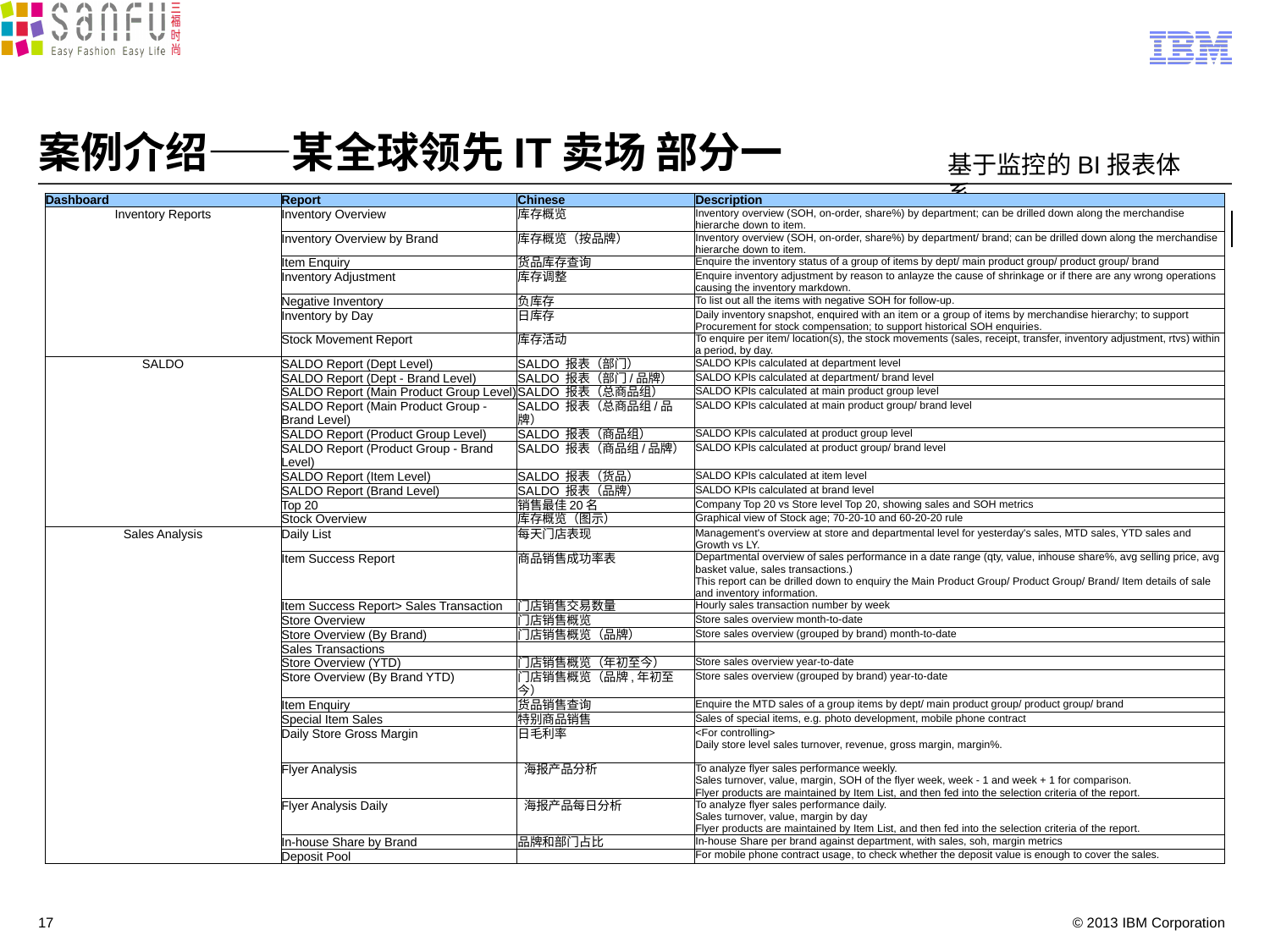

# 案例介绍——某全球领先IT卖场 部分一
基于监控的BI报表体系
| Dashboard | Report | Chinese | Description |
| --- | --- | --- | --- |
| Inventory Reports | Inventory Overview | 库存概览 | Inventory overview (SOH, on-order, share%) by department; can be drilled down along the merchandise hierarche down to item. |
|  | Inventory Overview by Brand | 库存概览（按品牌） | Inventory overview (SOH, on-order, share%) by department/ brand; can be drilled down along the merchandise hierarche down to item. |
|  | Item Enquiry | 货品库存查询 | Enquire the inventory status of a group of items by dept/ main product group/ product group/ brand |
|  | Inventory Adjustment | 库存调整 | Enquire inventory adjustment by reason to anlayze the cause of shrinkage or if there are any wrong operations causing the inventory markdown. |
|  | Negative Inventory | 负库存 | To list out all the items with negative SOH for follow-up. |
|  | Inventory by Day | 日库存 | Daily inventory snapshot, enquired with an item or a group of items by merchandise hierarchy; to support Procurement for stock compensation; to support historical SOH enquiries. |
|  | Stock Movement Report | 库存活动 | To enquire per item/ location(s), the stock movements (sales, receipt, transfer, inventory adjustment, rtvs) within a period, by day. |
| SALDO | SALDO Report (Dept Level) | SALDO 报表（部门） | SALDO KPIs calculated at department level |
|  | SALDO Report (Dept - Brand Level) | SALDO 报表（部门/品牌） | SALDO KPIs calculated at department/ brand level |
|  | SALDO Report (Main Product Group Level) | SALDO 报表（总商品组） | SALDO KPIs calculated at main product group level |
|  | SALDO Report (Main Product Group - Brand Level) | SALDO 报表（总商品组/品牌） | SALDO KPIs calculated at main product group/ brand level |
|  | SALDO Report (Product Group Level) | SALDO 报表（商品组） | SALDO KPIs calculated at product group level |
|  | SALDO Report (Product Group - Brand Level) | SALDO 报表（商品组/品牌） | SALDO KPIs calculated at product group/ brand level |
|  | SALDO Report (Item Level) | SALDO 报表（货品） | SALDO KPIs calculated at item level |
|  | SALDO Report (Brand Level) | SALDO 报表（品牌） | SALDO KPIs calculated at brand level |
|  | Top 20 | 销售最佳20名 | Company Top 20 vs Store level Top 20, showing sales and SOH metrics |
|  | Stock Overview | 库存概览（图示） | Graphical view of Stock age; 70-20-10 and 60-20-20 rule |
| Sales Analysis | Daily List | 每天门店表现 | Management's overview at store and departmental level for yesterday's sales, MTD sales, YTD sales and Growth vs LY. |
|  | Item Success Report | 商品销售成功率表 | Departmental overview of sales performance in a date range (qty, value, inhouse share%, avg selling price, avg basket value, sales transactions.) This report can be drilled down to enquiry the Main Product Group/ Product Group/ Brand/ Item details of sale and inventory information. |
|  | Item Success Report> Sales Transaction | 门店销售交易数量 | Hourly sales transaction number by week |
|  | Store Overview | 门店销售概览 | Store sales overview month-to-date |
|  | Store Overview (By Brand) | 门店销售概览（品牌） | Store sales overview (grouped by brand) month-to-date |
|  | Sales Transactions |  |  |
|  | Store Overview (YTD) | 门店销售概览（年初至今） | Store sales overview year-to-date |
|  | Store Overview (By Brand YTD) | 门店销售概览（品牌,年初至今） | Store sales overview (grouped by brand) year-to-date |
|  | Item Enquiry | 货品销售查询 | Enquire the MTD sales of a group items by dept/ main product group/ product group/ brand |
|  | Special Item Sales | 特别商品销售 | Sales of special items, e.g. photo development, mobile phone contract |
|  | Daily Store Gross Margin | 日毛利率 | <For controlling> Daily store level sales turnover, revenue, gross margin, margin%. |
|  | Flyer Analysis | 海报产品分析 | To analyze flyer sales performance weekly. Sales turnover, value, margin, SOH of the flyer week, week - 1 and week + 1 for comparison. Flyer products are maintained by Item List, and then fed into the selection criteria of the report. |
|  | Flyer Analysis Daily | 海报产品每日分析 | To analyze flyer sales performance daily. Sales turnover, value, margin by day Flyer products are maintained by Item List, and then fed into the selection criteria of the report. |
|  | In-house Share by Brand | 品牌和部门占比 | In-house Share per brand against department, with sales, soh, margin metrics |
|  | Deposit Pool |  | For mobile phone contract usage, to check whether the deposit value is enough to cover the sales. |
17